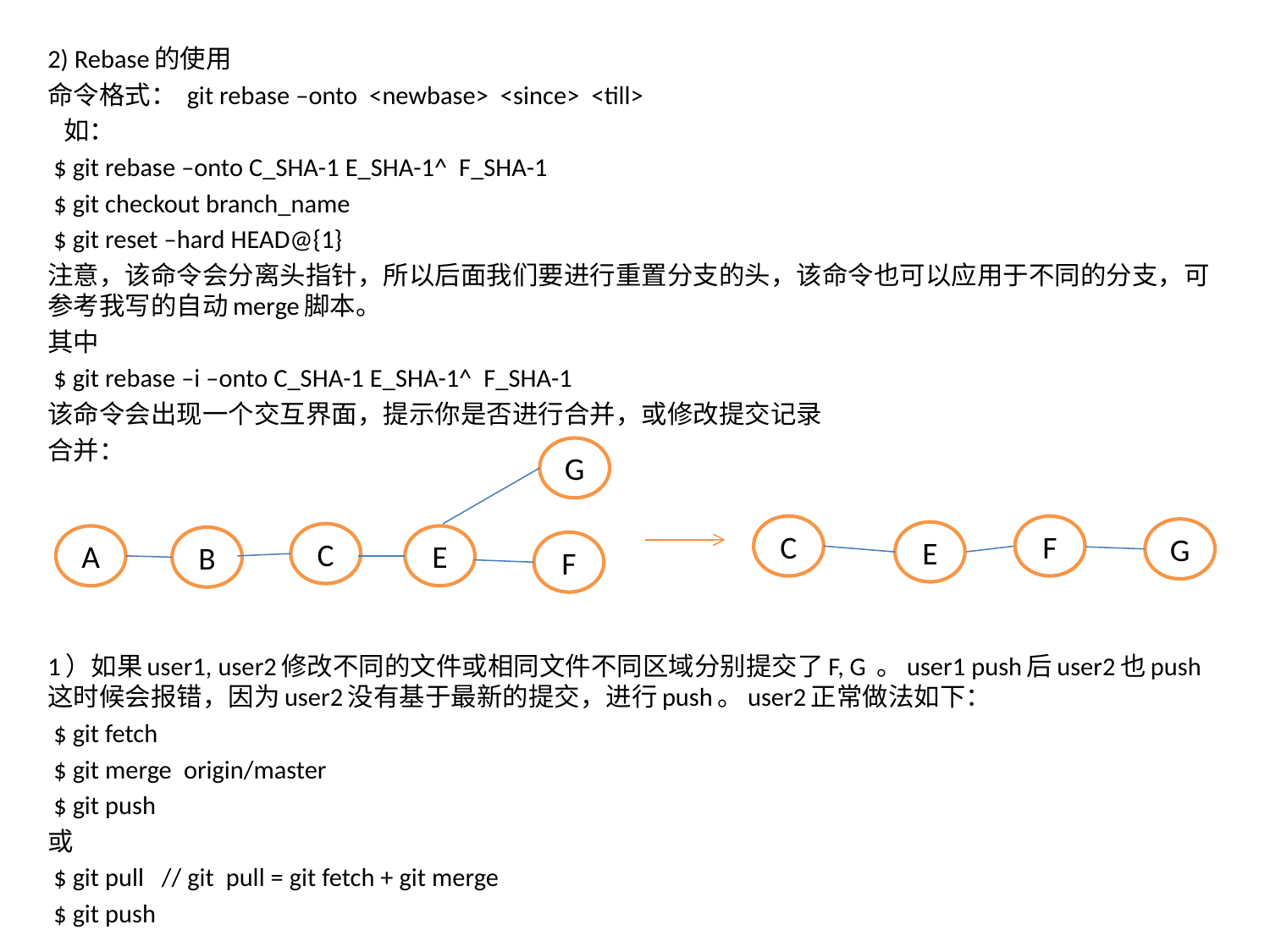

2) Rebase的使用
命令格式： git rebase –onto  <newbase>  <since>  <till>
  如：
 $ git rebase –onto C_SHA-1 E_SHA-1^  F_SHA-1
 $ git checkout branch_name
 $ git reset –hard HEAD@{1}
注意，该命令会分离头指针，所以后面我们要进行重置分支的头，该命令也可以应用于不同的分支，可参考我写的自动merge脚本。
其中
 $ git rebase –i –onto C_SHA-1 E_SHA-1^  F_SHA-1
该命令会出现一个交互界面，提示你是否进行合并，或修改提交记录
合并：

1）如果user1, user2修改不同的文件或相同文件不同区域分别提交了F, G 。user1 push后user2也push这时候会报错，因为user2没有基于最新的提交，进行push。user2正常做法如下：
 $ git fetch
 $ git merge  origin/master
 $ git push
或
 $ git pull   // git  pull = git fetch + git merge
 $ git push
G
C
F
G
E
C
A
E
B
F